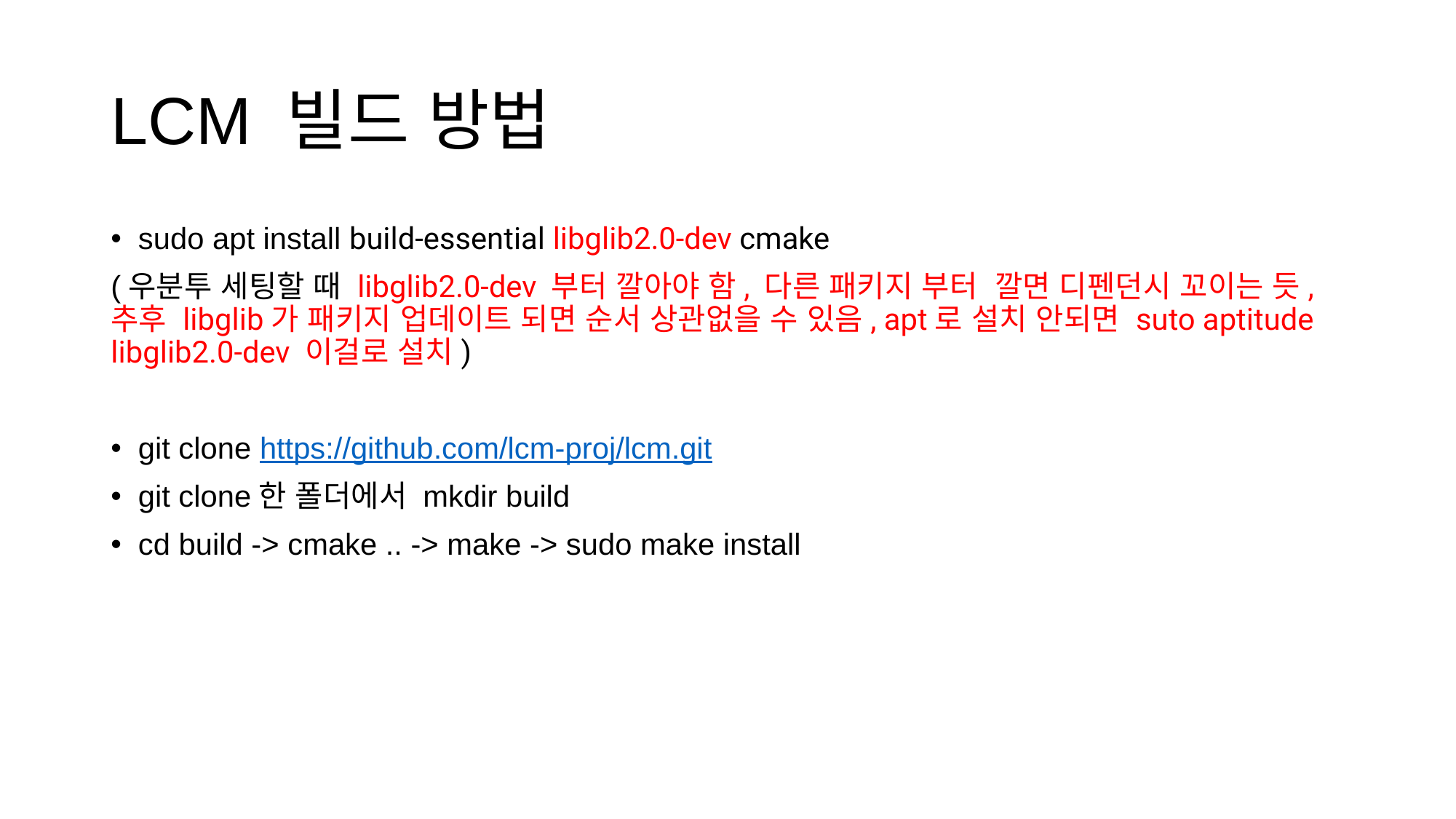

# LCM 빌드 방법
sudo apt install build-essential libglib2.0-dev cmake
(우분투 세팅할 때 libglib2.0-dev 부터 깔아야 함, 다른 패키지 부터  깔면 디펜던시 꼬이는 듯, 추후 libglib가 패키지 업데이트 되면 순서 상관없을 수 있음, apt로 설치 안되면 suto aptitude libglib2.0-dev 이걸로 설치)

git clone https://github.com/lcm-proj/lcm.git
git clone한 폴더에서 mkdir build
cd build -> cmake .. -> make -> sudo make install